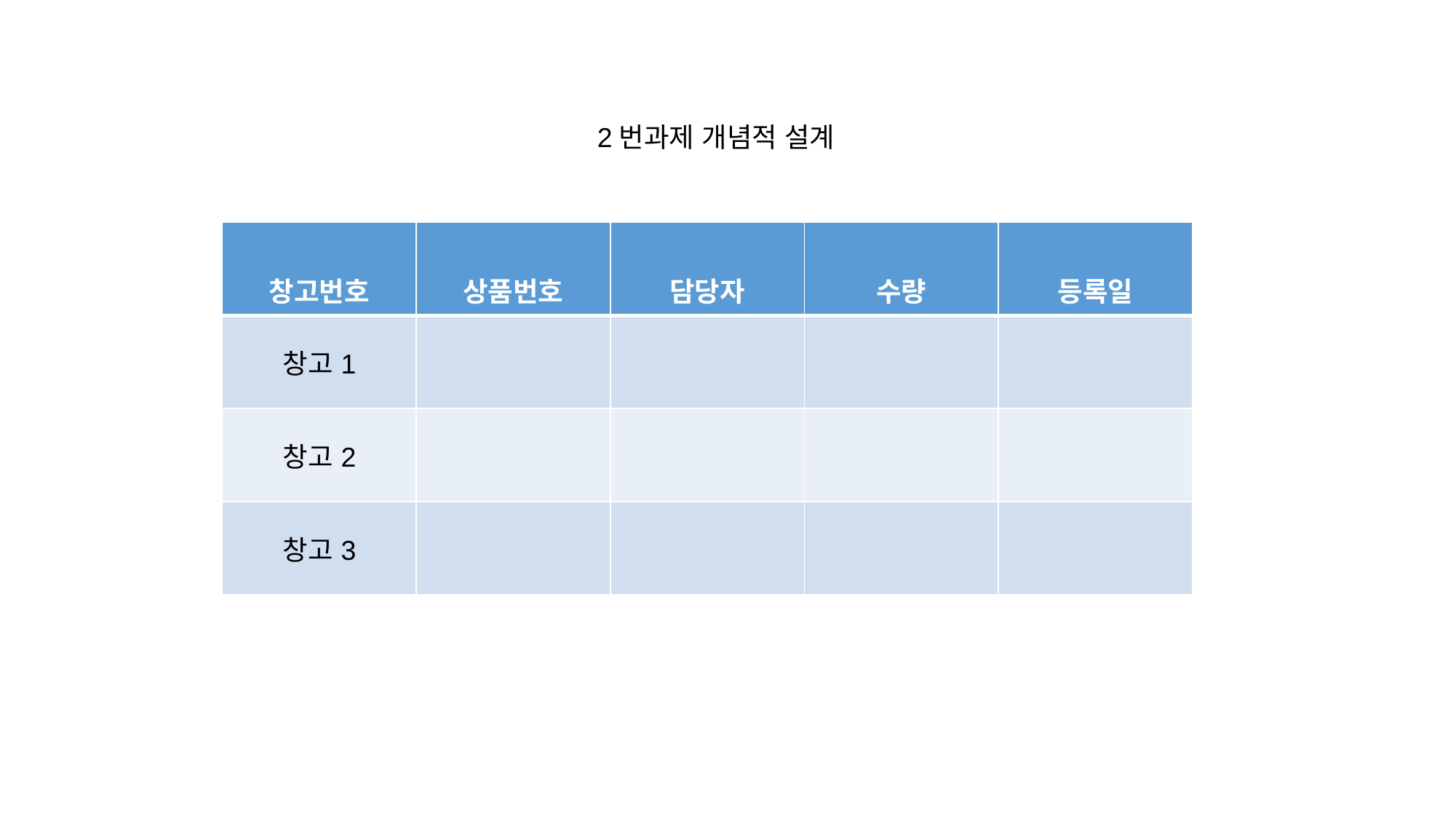

2번과제 개념적 설계
| 창고번호 | 상품번호 | 담당자 | 수량 | 등록일 |
| --- | --- | --- | --- | --- |
| 창고1 |  |  |  |  |
| 창고2 |  |  |  |  |
| 창고3 |  |  |  |  |